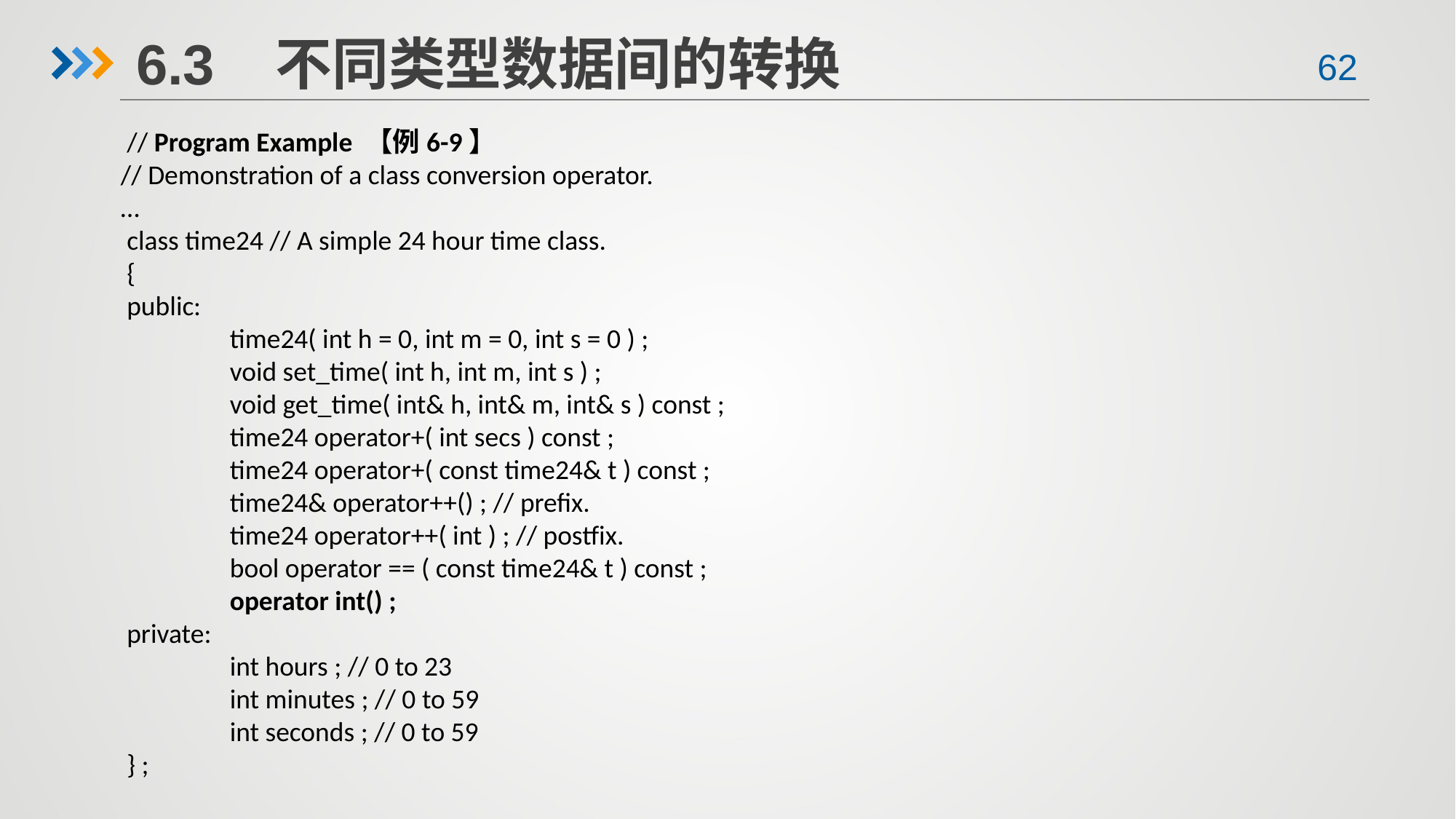

6.3   不同类型数据间的转换
 // Program Example 【例6-9】
// Demonstration of a class conversion operator.
…
 class time24 // A simple 24 hour time class.
 {
 public:
	time24( int h = 0, int m = 0, int s = 0 ) ;
	void set_time( int h, int m, int s ) ;
	void get_time( int& h, int& m, int& s ) const ;
	time24 operator+( int secs ) const ;
	time24 operator+( const time24& t ) const ;
	time24& operator++() ; // prefix.
	time24 operator++( int ) ; // postfix.
	bool operator == ( const time24& t ) const ;
	operator int() ;
 private:
	int hours ; // 0 to 23
	int minutes ; // 0 to 59
	int seconds ; // 0 to 59
 } ;